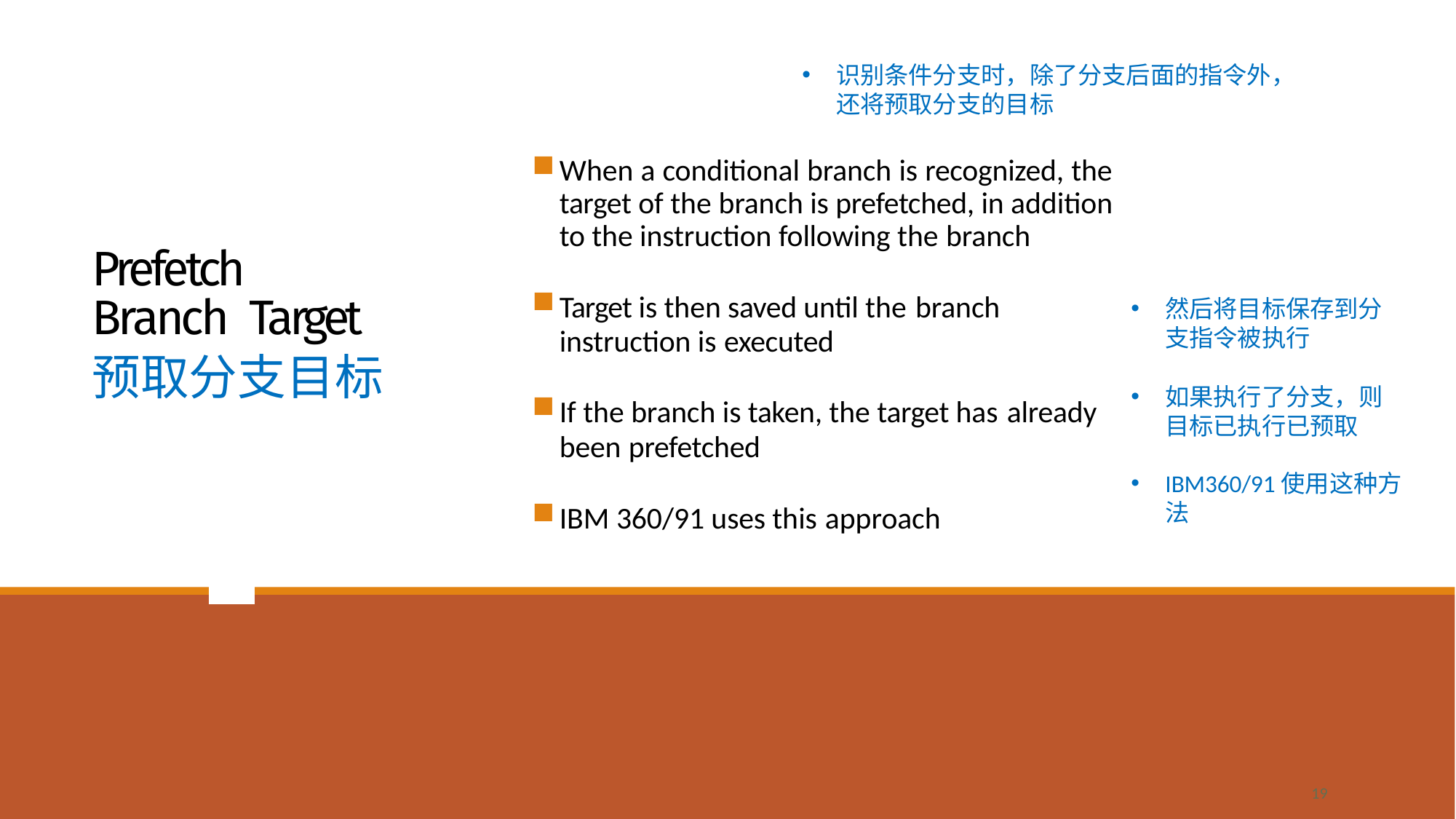

识别条件分支时，除了分支后面的指令外，还将预取分支的目标
When a conditional branch is recognized, the  target of the branch is prefetched, in addition  to the instruction following the branch
Prefetch Branch  Target
预取分支目标
Target is then saved until the branch
instruction is executed
然后将目标保存到分支指令被执行
如果执行了分支，则目标已执行已预取

IBM360/91使用这种方法
If the branch is taken, the target has already
been prefetched

IBM 360/91 uses this approach

19